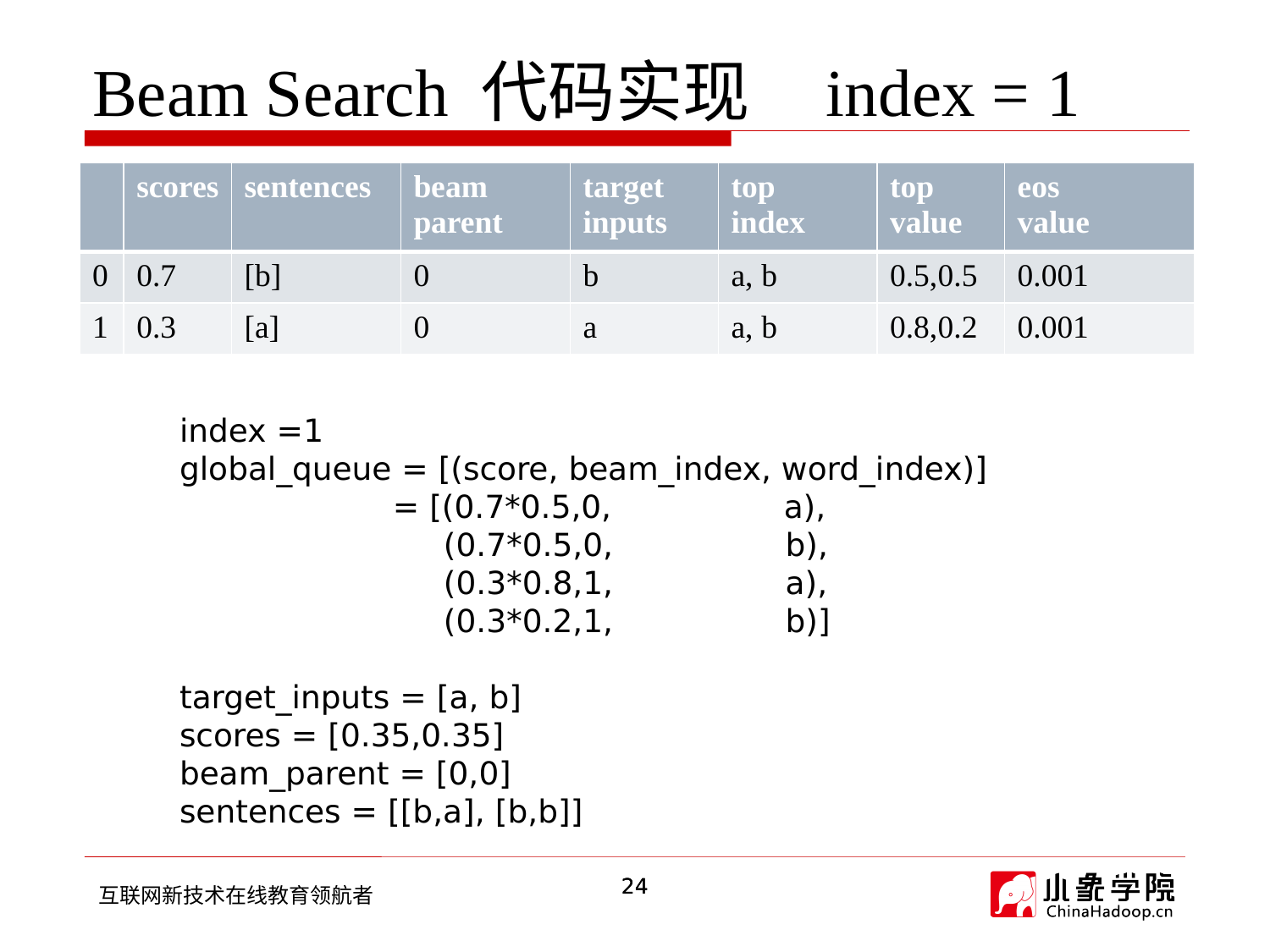

# Beam Search 代码实现    index = 1
|  | scores | sentences | beam parent | target inputs | top index | top value | eos value |
| --- | --- | --- | --- | --- | --- | --- | --- |
| 0 | 0.7 | [b] | 0 | b | a, b | 0.5,0.5 | 0.001 |
| 1 | 0.3 | [a] | 0 | a | a, b | 0.8,0.2 | 0.001 |
index =1
global_queue = [(score, beam_index, word_index)]
                     = [(0.7*0.5,0,                 a),
                          (0.7*0.5,0,                 b),
                          (0.3*0.8,1,                 a),
                          (0.3*0.2,1,                 b)]

target_inputs = [a, b]
scores = [0.35,0.35]
beam_parent = [0,0]
sentences = [[b,a], [b,b]]

24
24